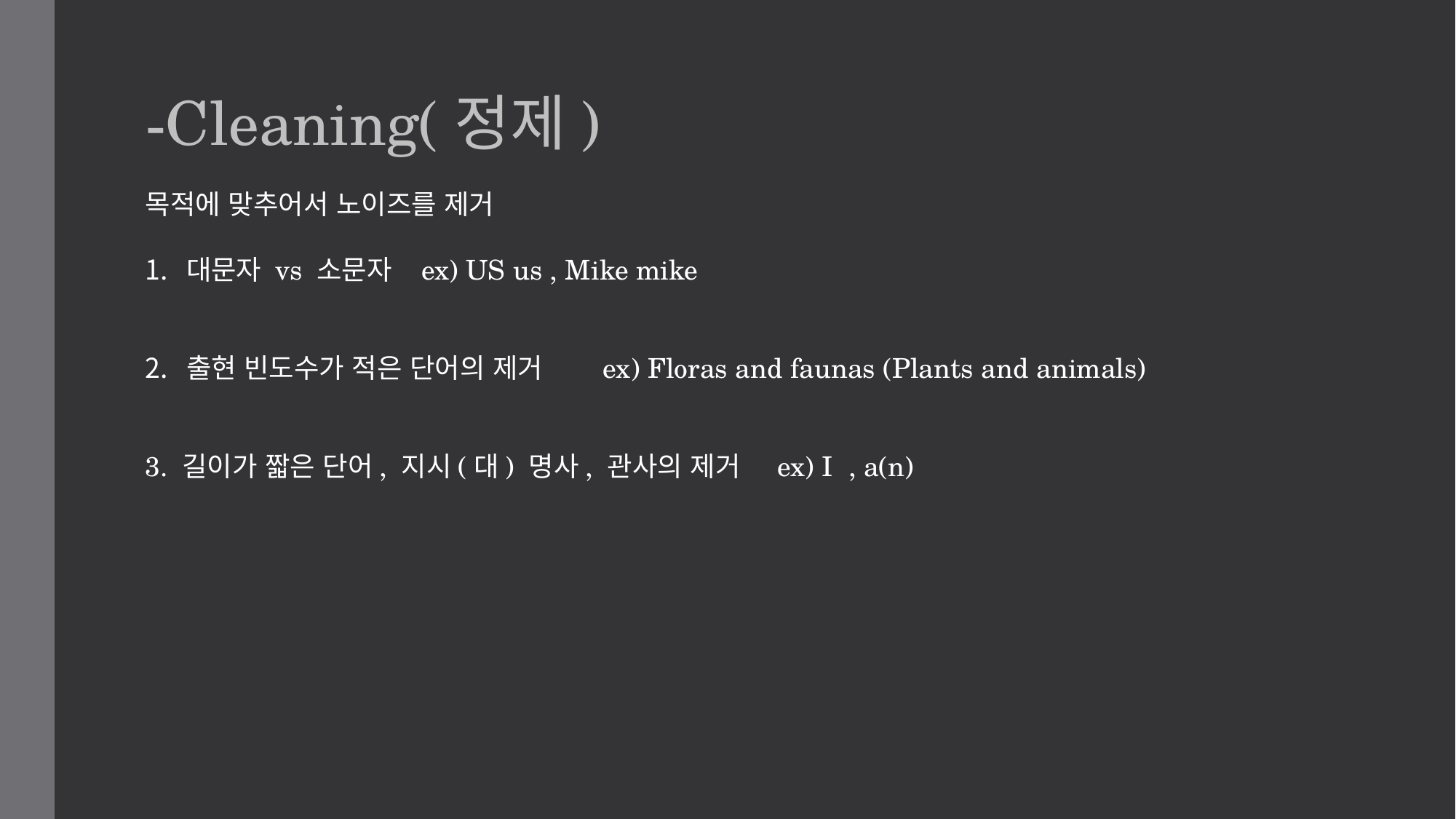

-Cleaning(정제)
목적에 맞추어서 노이즈를 제거

대문자 vs 소문자   ex) US us , Mike mike

출현 빈도수가 적은 단어의 제거       ex) Floras and faunas (Plants and animals)

3. 길이가 짧은 단어, 지시(대) 명사, 관사의 제거    ex) I  , a(n)